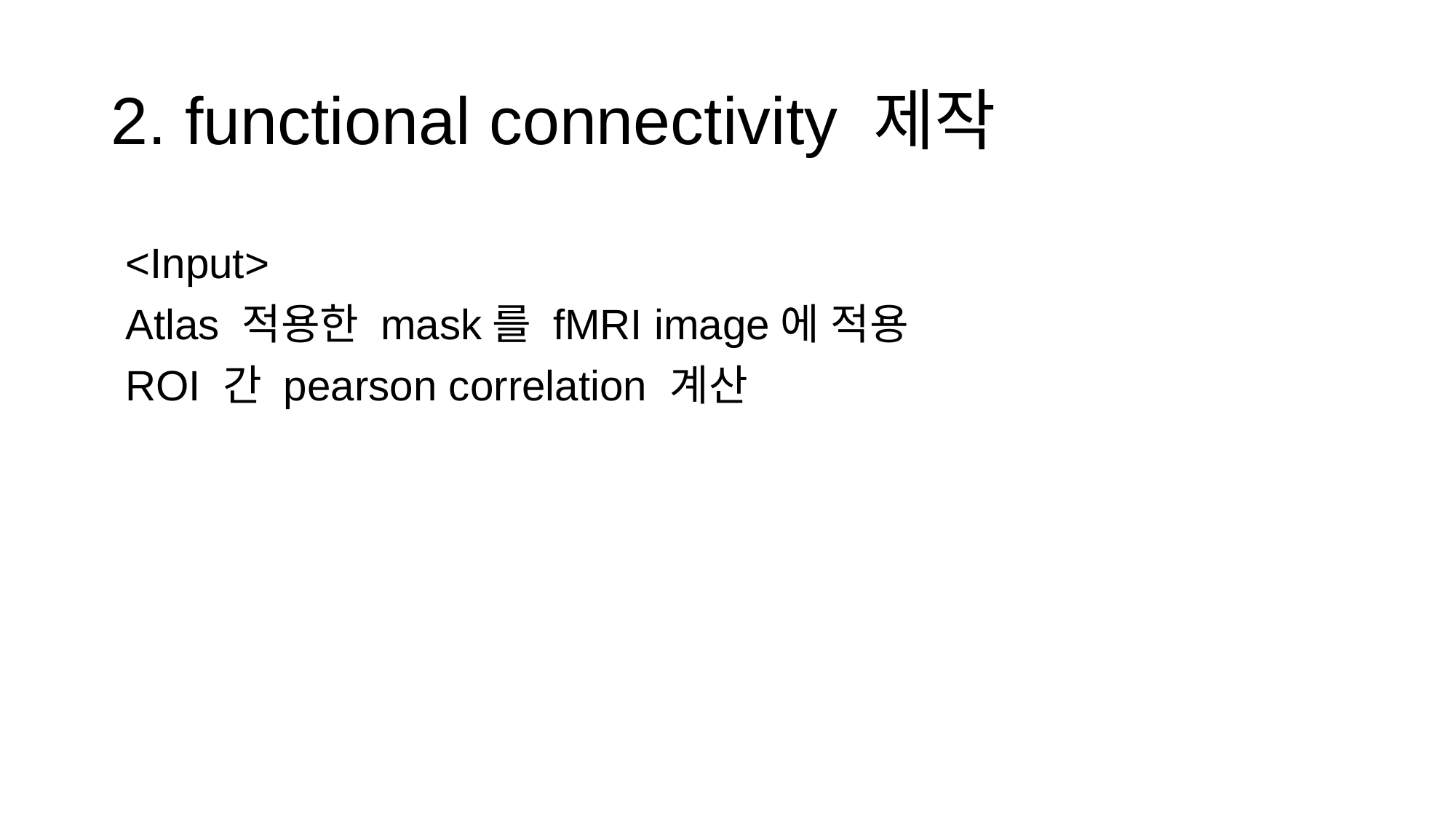

# 2. functional connectivity 제작
<Input>
Atlas 적용한 mask를 fMRI image에 적용
ROI 간 pearson correlation 계산